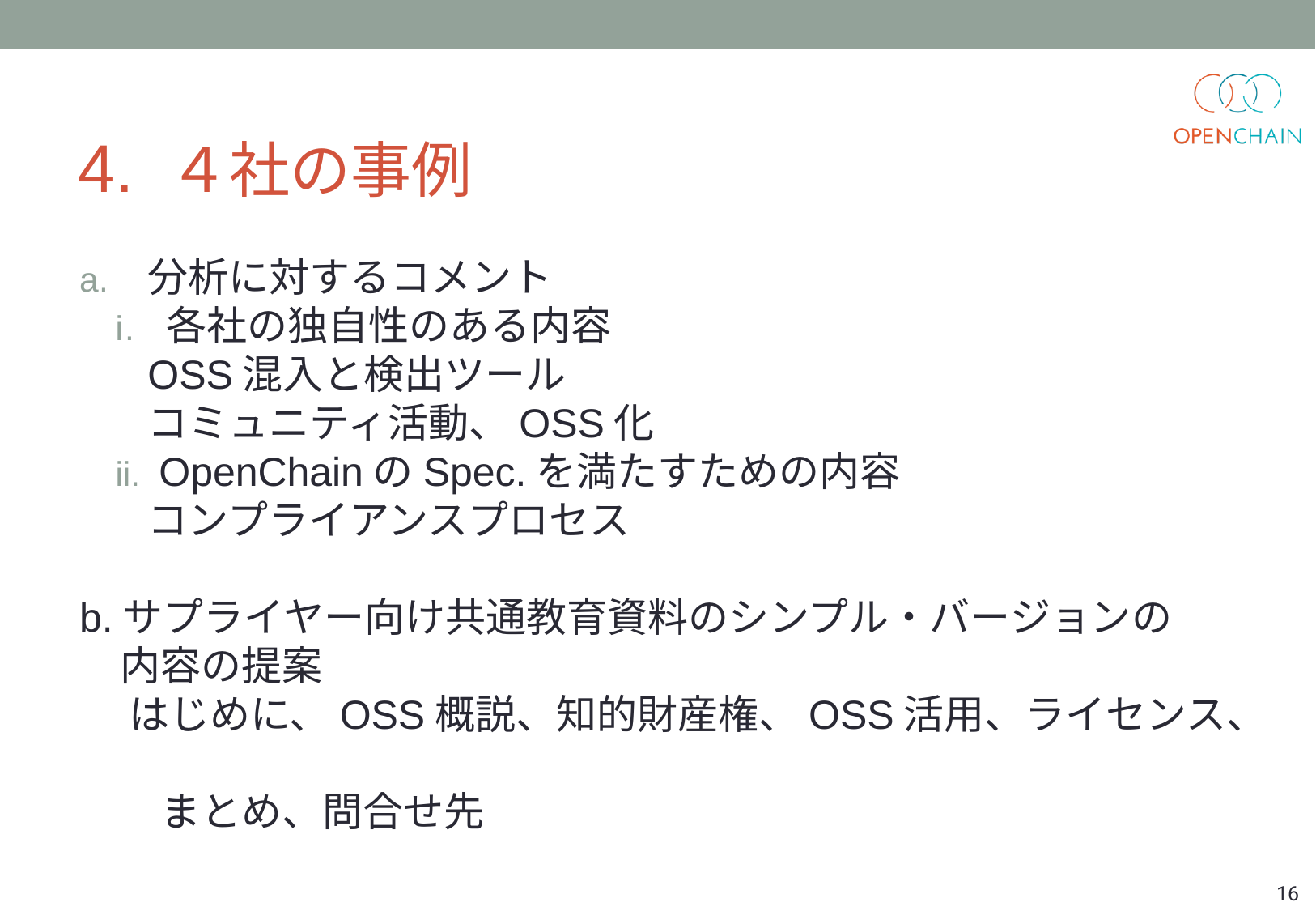

# 4. ４社の事例
分析に対するコメント
 各社の独自性のある内容
OSS混入と検出ツール
コミュニティ活動、OSS化
 OpenChainのSpec.を満たすための内容
コンプライアンスプロセス

b.サプライヤー向け共通教育資料のシンプル・バージョンの
　内容の提案
 　はじめに、OSS概説、知的財産権、OSS活用、ライセンス、
　　まとめ、問合せ先
16